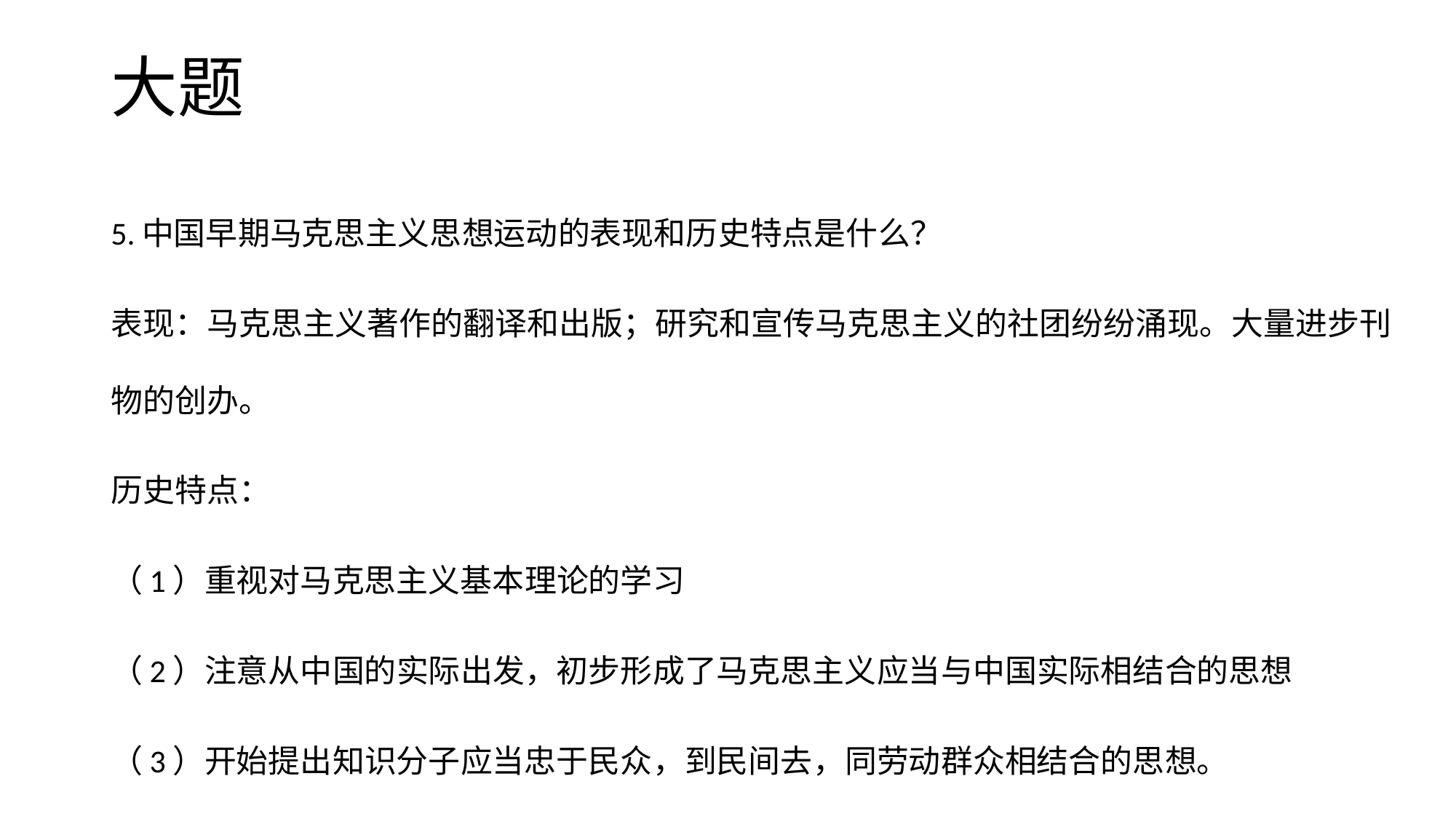

# 大题
5.中国早期马克思主义思想运动的表现和历史特点是什么？
表现：马克思主义著作的翻译和出版；研究和宣传马克思主义的社团纷纷涌现。大量进步刊物的创办。
历史特点：
（1）重视对马克思主义基本理论的学习
（2）注意从中国的实际出发，初步形成了马克思主义应当与中国实际相结合的思想
（3）开始提出知识分子应当忠于民众，到民间去，同劳动群众相结合的思想。